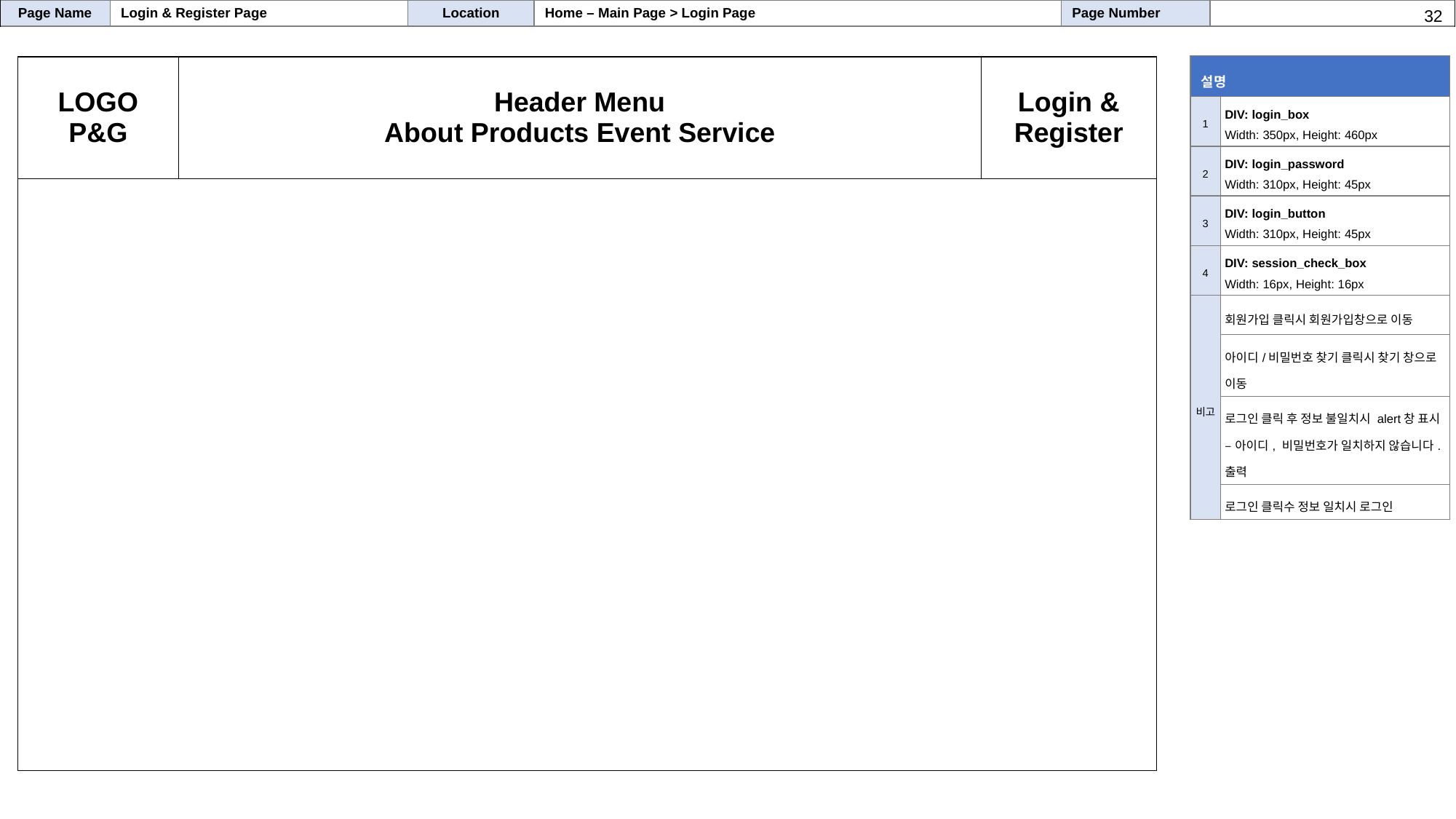

| Page Name | Login & Register Page | Location | Home – Main Page > Login Page | Page Number |  |
| --- | --- | --- | --- | --- | --- |
32
| 설명 |  |
| --- | --- |
| 1 | DIV: login\_box Width: 350px, Height: 460px |
| 2 | DIV: login\_password Width: 310px, Height: 45px |
| 3 | DIV: login\_button Width: 310px, Height: 45px |
| 4 | DIV: session\_check\_box Width: 16px, Height: 16px |
| 비고 | 회원가입 클릭시 회원가입창으로 이동 |
|  | 아이디/비밀번호 찾기 클릭시 찾기 창으로 이동 |
|  | 로그인 클릭 후 정보 불일치시 alert창 표시 –아이디, 비밀번호가 일치하지 않습니다. 출력 |
|  | 로그인 클릭수 정보 일치시 로그인 |
| LOGO P&G | Header Menu About Products Event Service | Login & Register |
| --- | --- | --- |
|  |  |  |

01

로그인

02
로그인 상태 유지
v
로그인
회원가입
아이디 / 비밀번호 찾기
| 아이디 |
| --- |
| 비밀번호 |
04
03